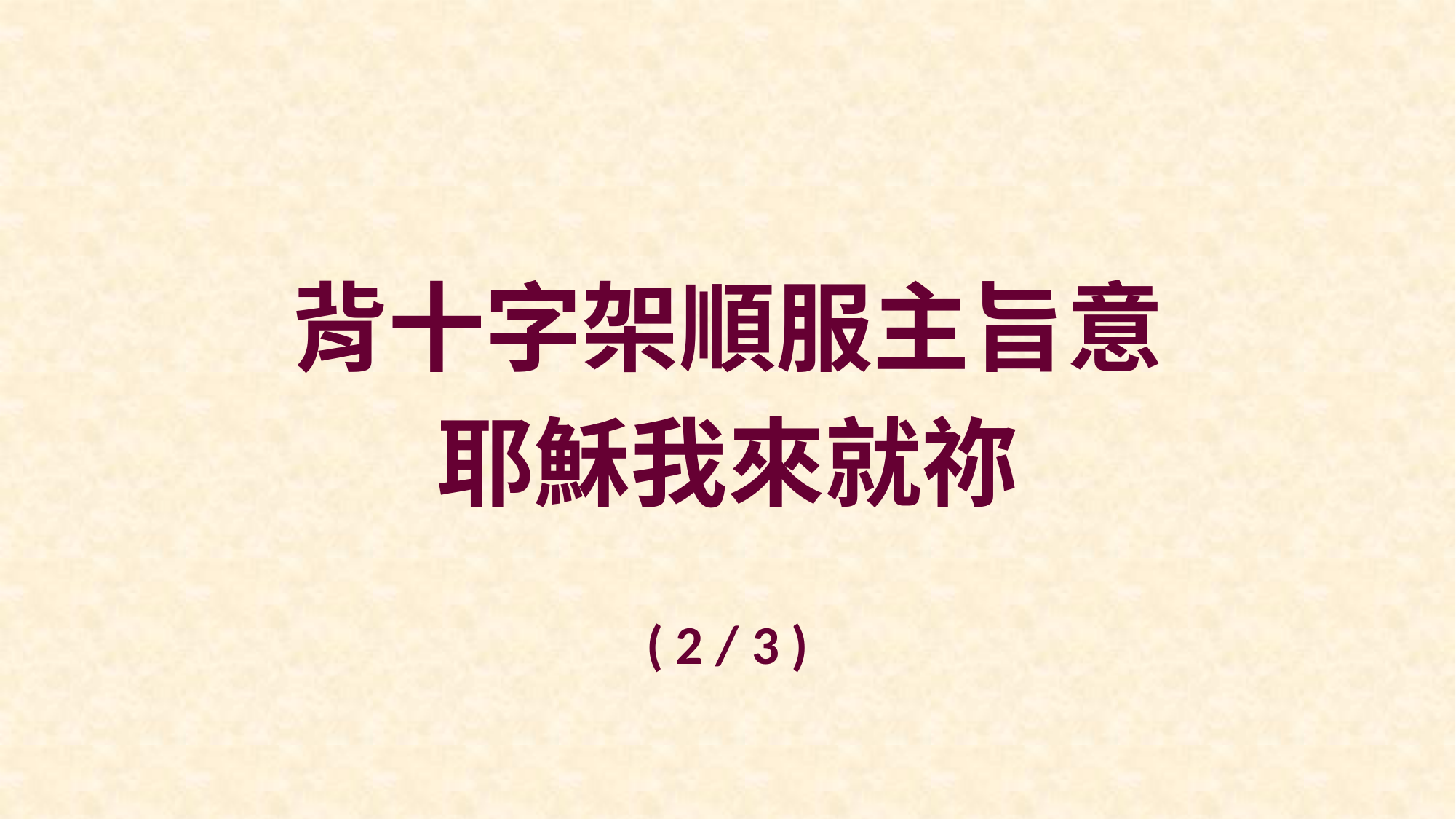

背十字架順服主旨意
耶穌我來就祢
( 2 / 3 )